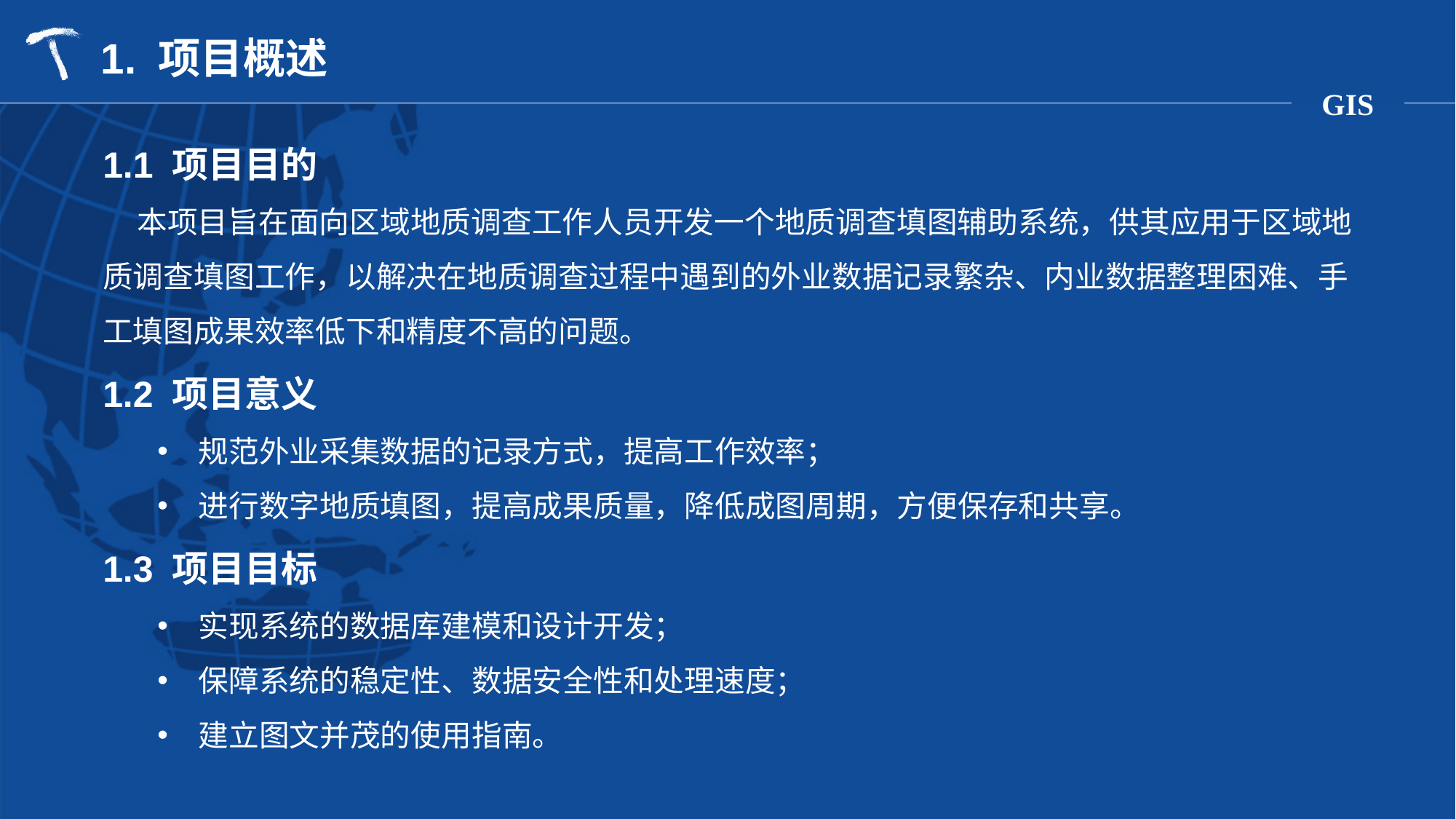

1. 项目概述
1.1 项目目的
    本项目旨在面向区域地质调查工作人员开发一个地质调查填图辅助系统，供其应用于区域地质调查填图工作，以解决在地质调查过程中遇到的外业数据记录繁杂、内业数据整理困难、手工填图成果效率低下和精度不高的问题。
1.2 项目意义
规范外业采集数据的记录方式，提高工作效率；
进行数字地质填图，提高成果质量，降低成图周期，方便保存和共享。
1.3 项目目标
实现系统的数据库建模和设计开发；
保障系统的稳定性、数据安全性和处理速度；
建立图文并茂的使用指南。